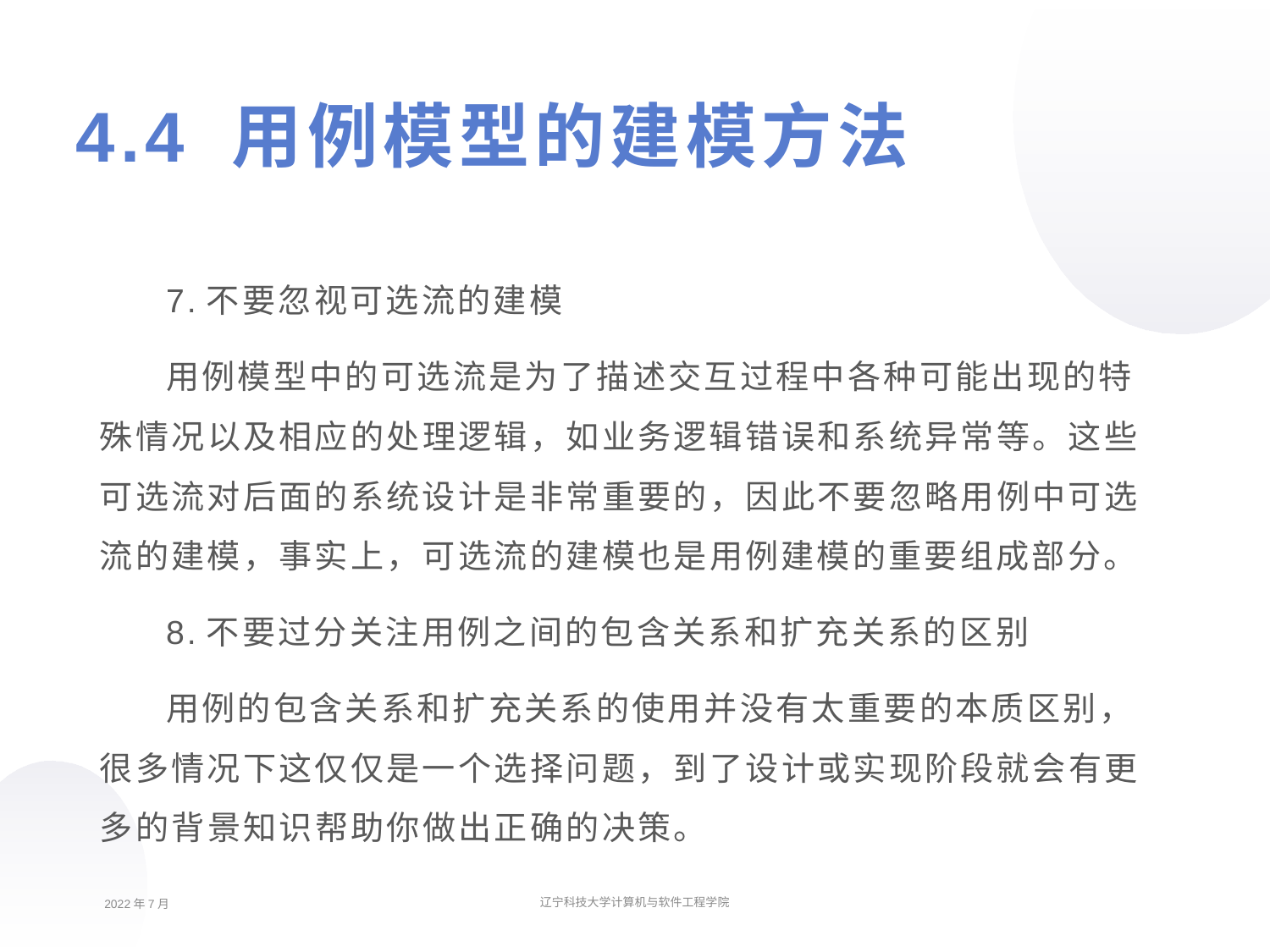

4.4 用例模型的建模方法
7.不要忽视可选流的建模
用例模型中的可选流是为了描述交互过程中各种可能出现的特殊情况以及相应的处理逻辑，如业务逻辑错误和系统异常等。这些可选流对后面的系统设计是非常重要的，因此不要忽略用例中可选流的建模，事实上，可选流的建模也是用例建模的重要组成部分。
8.不要过分关注用例之间的包含关系和扩充关系的区别
用例的包含关系和扩充关系的使用并没有太重要的本质区别，很多情况下这仅仅是一个选择问题，到了设计或实现阶段就会有更多的背景知识帮助你做出正确的决策。

2022年7月
辽宁科技大学计算机与软件工程学院
76